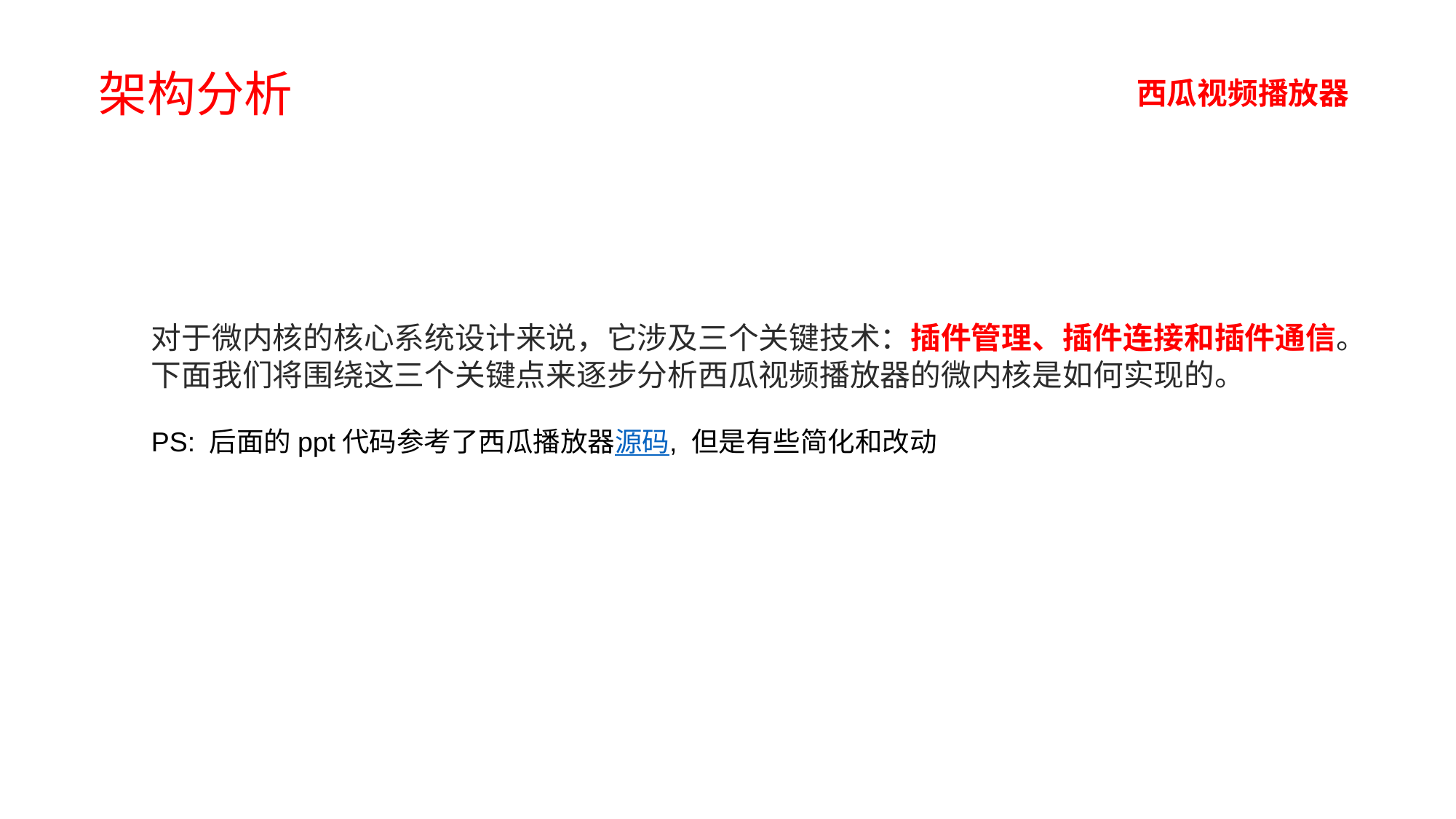

架构分析
西瓜视频播放器
对于微内核的核心系统设计来说，它涉及三个关键技术：插件管理、插件连接和插件通信。下面我们将围绕这三个关键点来逐步分析西瓜视频播放器的微内核是如何实现的。
PS: 后面的ppt代码参考了西瓜播放器源码, 但是有些简化和改动